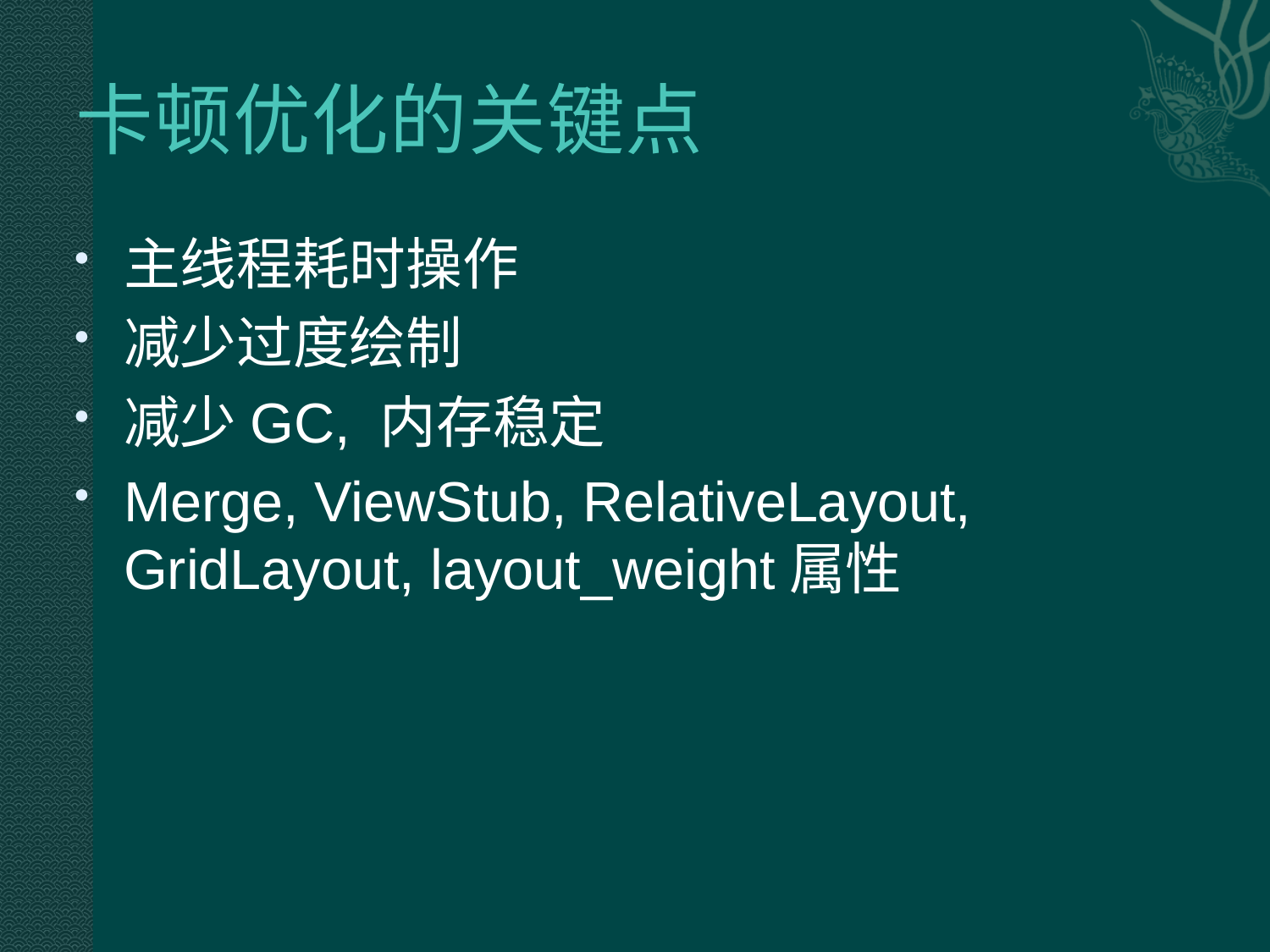

# 卡顿优化的关键点
主线程耗时操作
减少过度绘制
减少GC, 内存稳定
Merge, ViewStub, RelativeLayout, GridLayout, layout_weight属性